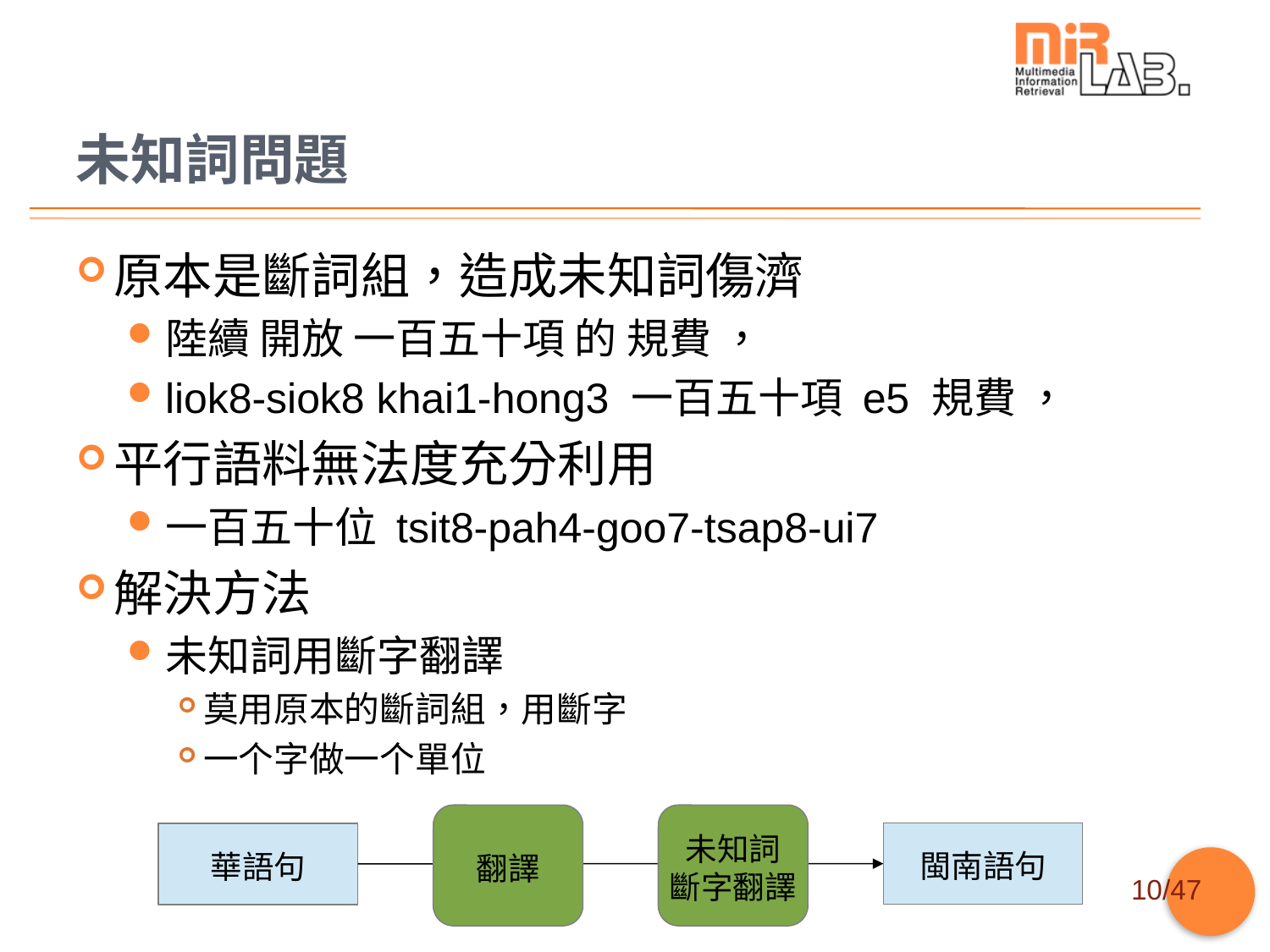

# 未知詞問題
原本是斷詞組，造成未知詞傷濟
陸續 開放 一百五十項 的 規費 ，
liok8-siok8 khai1-hong3 一百五十項 e5 規費 ，
平行語料無法度充分利用
一百五十位 tsit8-pah4-goo7-tsap8-ui7
解決方法
未知詞用斷字翻譯
莫用原本的斷詞組，用斷字
一个字做一个單位
翻譯
未知詞
斷字翻譯
閩南語句
華語句